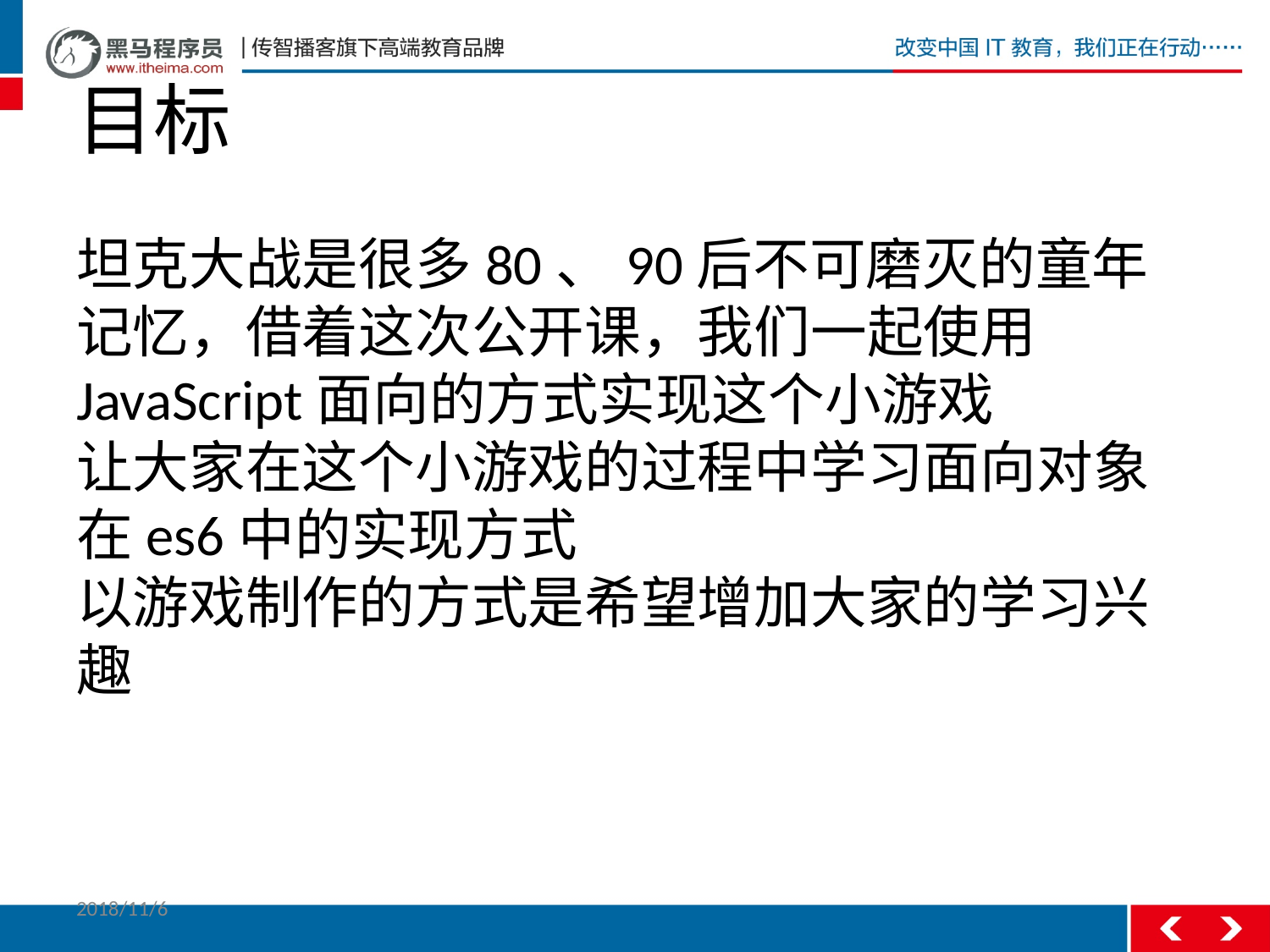

目标
坦克大战是很多80、90后不可磨灭的童年记忆，借着这次公开课，我们一起使用JavaScript面向的方式实现这个小游戏
让大家在这个小游戏的过程中学习面向对象在es6中的实现方式
以游戏制作的方式是希望增加大家的学习兴趣

2018/11/6